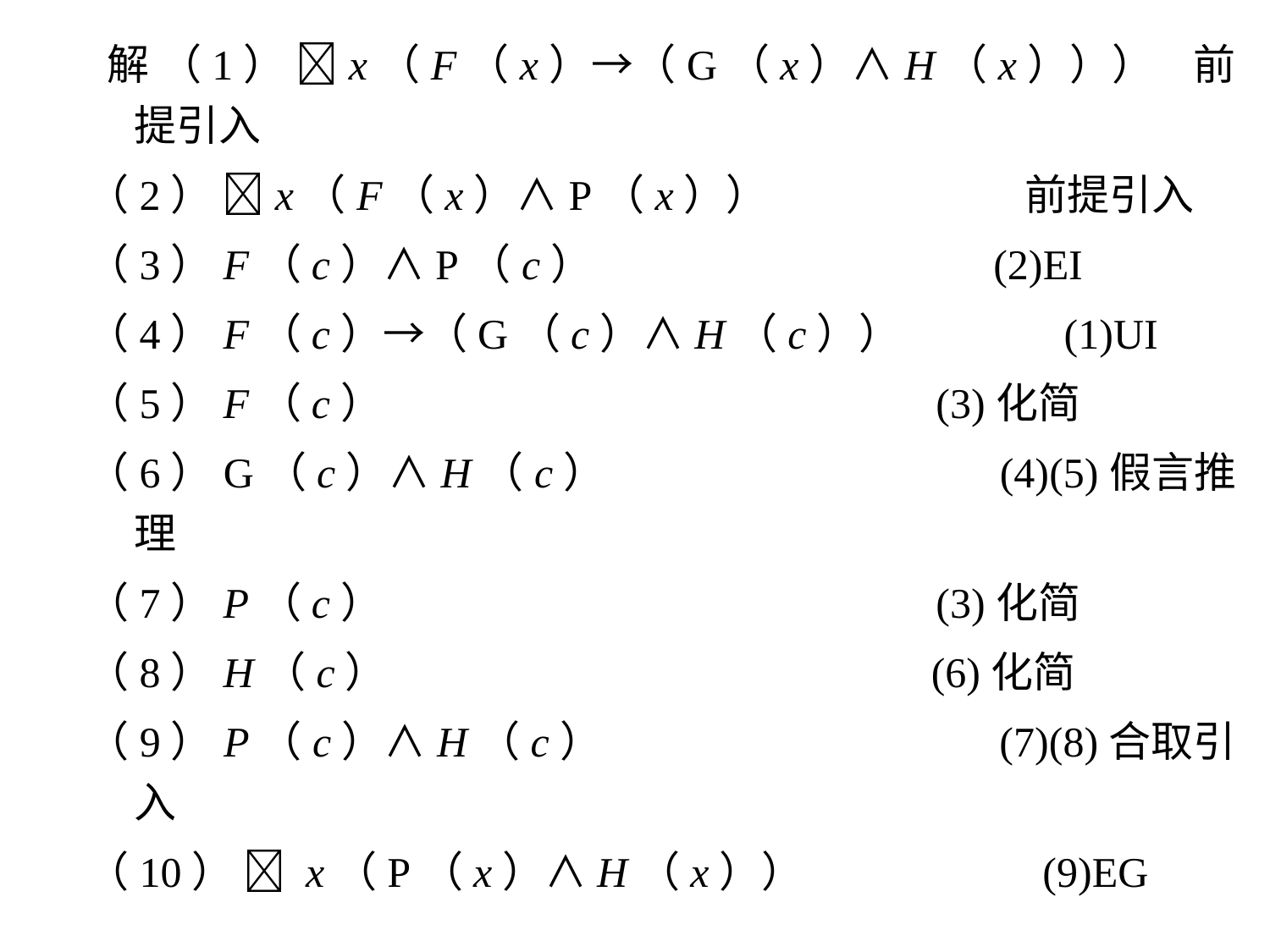

解 （1） ∀x（F（x）→（G（x）∧H（x）））    前提引入
（2） ∃x（F（x）∧P（x））                           前提引入
（3）F（c）∧P（c）                                         (2)EI
（4）F（c）→（G（c）∧H（c））                (1)UI
（5）F（c）                                                         (3)化简
（6）G（c）∧H（c）                                        (4)(5)假言推理
（7）P（c）                                                         (3)化简
（8）H（c）                                                        (6)化简
（9）P（c）∧H（c）                                        (7)(8)合取引入
（10） ∃ x（P（x）∧H（x））                        (9)EG

思考问题：将这里的（3）和（4）顺序调换，有什么不一样吗？